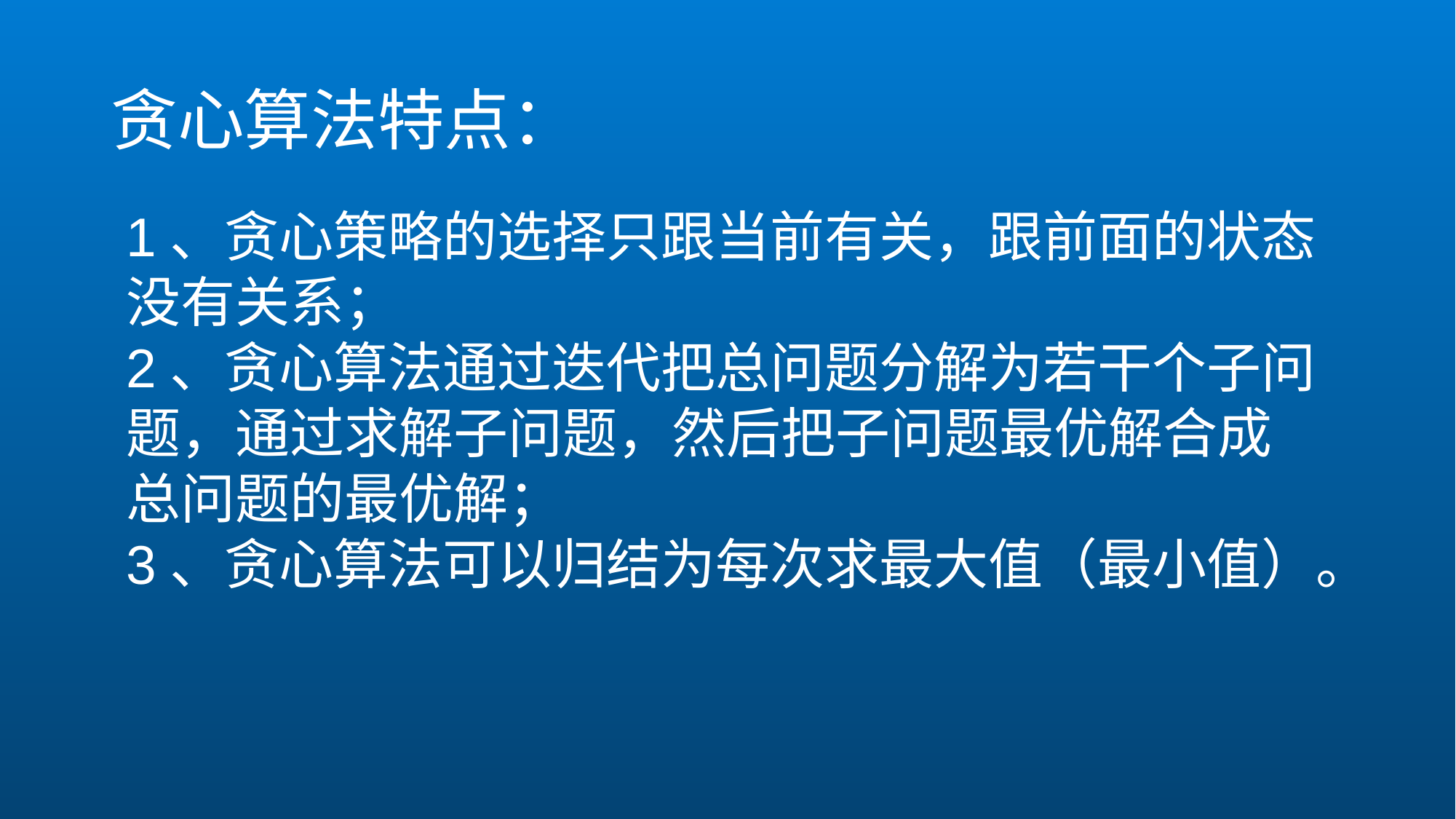

# 贪心算法特点：
1、贪心策略的选择只跟当前有关，跟前面的状态没有关系；
2、贪心算法通过迭代把总问题分解为若干个子问题，通过求解子问题，然后把子问题最优解合成总问题的最优解；
3、贪心算法可以归结为每次求最大值（最小值）。